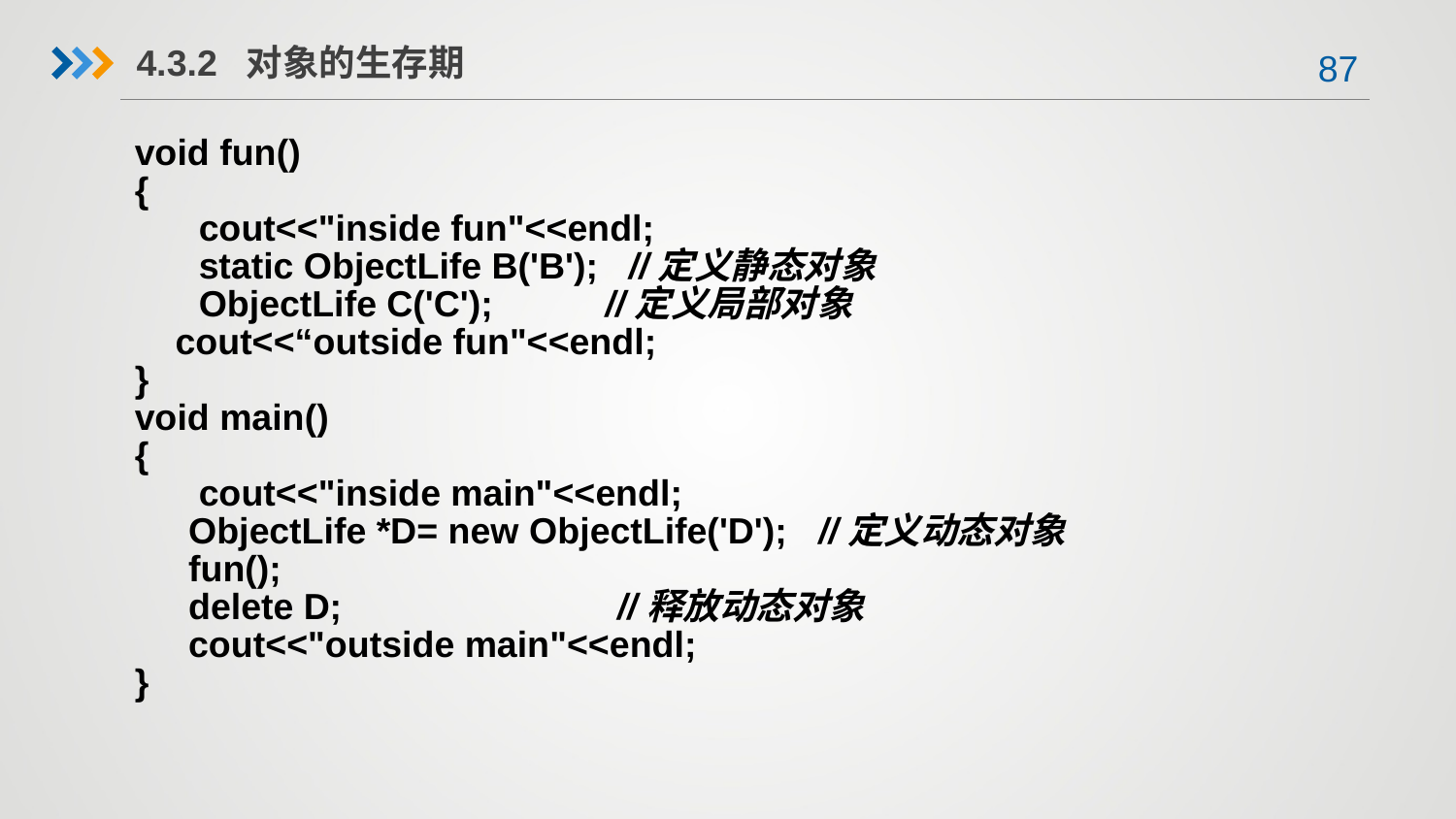

4.3.2  对象的生存期
void fun()
{
	  cout<<"inside fun"<<endl;
	  static ObjectLife B('B');   //定义静态对象
	  ObjectLife C('C');           //定义局部对象
    cout<<“outside fun"<<endl;
}
void main()
{
  	  cout<<"inside main"<<endl;
	 ObjectLife *D= new ObjectLife('D');   //定义动态对象
	 fun();
	 delete D;                           //释放动态对象
	 cout<<"outside main"<<endl;
}